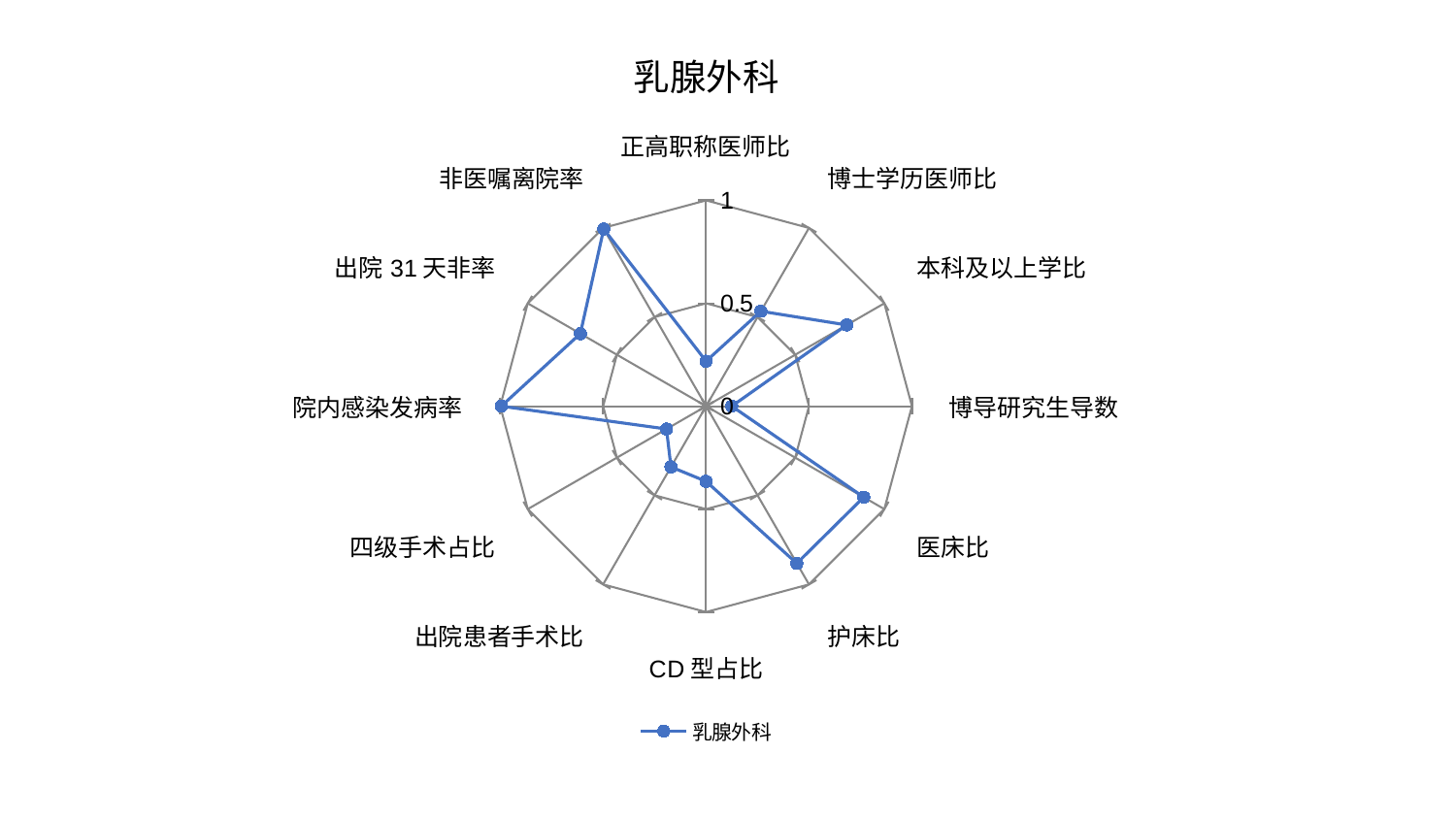

### Chart: 乳腺外科

| Category | 乳腺外科 |
|---|---|
| 正高职称医师比 | 0.218696607273615 |
| 博士学历医师比 | 0.532679738562092 |
| 本科及以上学比 | 0.789473684210526 |
| 博导研究生导数 | 0.125 |
| 医床比 | 0.884420757967269 |
| 护床比 | 0.881913592170498 |
| CD型占比 | 0.365258992504502 |
| 出院患者手术比 | 0.34099804454068 |
| 四级手术占比 | 0.222041804440246 |
| 院内感染发病率 | 0.994603174603175 |
| 出院31天非率 | 0.705010219697826 |
| 非医嘱离院率 | 0.99391300044539 |
98